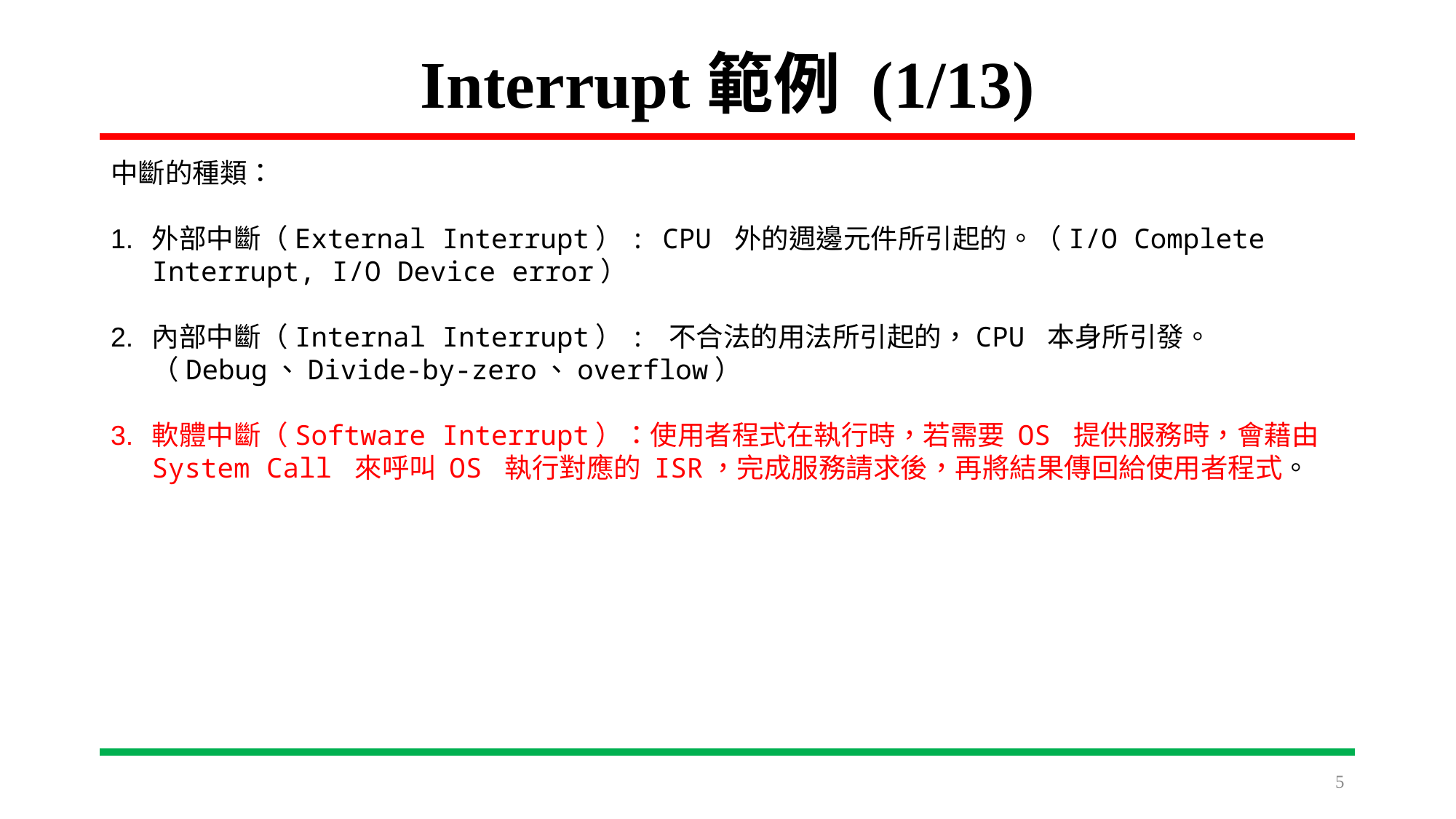

# Interrupt範例 (1/13)
中斷的種類：

外部中斷（External Interrupt）: CPU 外的週邊元件所引起的。（I/O Complete Interrupt, I/O Device error）

內部中斷（Internal Interrupt）: 不合法的用法所引起的，CPU 本身所引發。（Debug、Divide-by-zero、overflow）

軟體中斷（Software Interrupt）：使用者程式在執行時，若需要 OS 提供服務時，會藉由 System Call 來呼叫 OS 執行對應的 ISR，完成服務請求後，再將結果傳回給使用者程式。
5